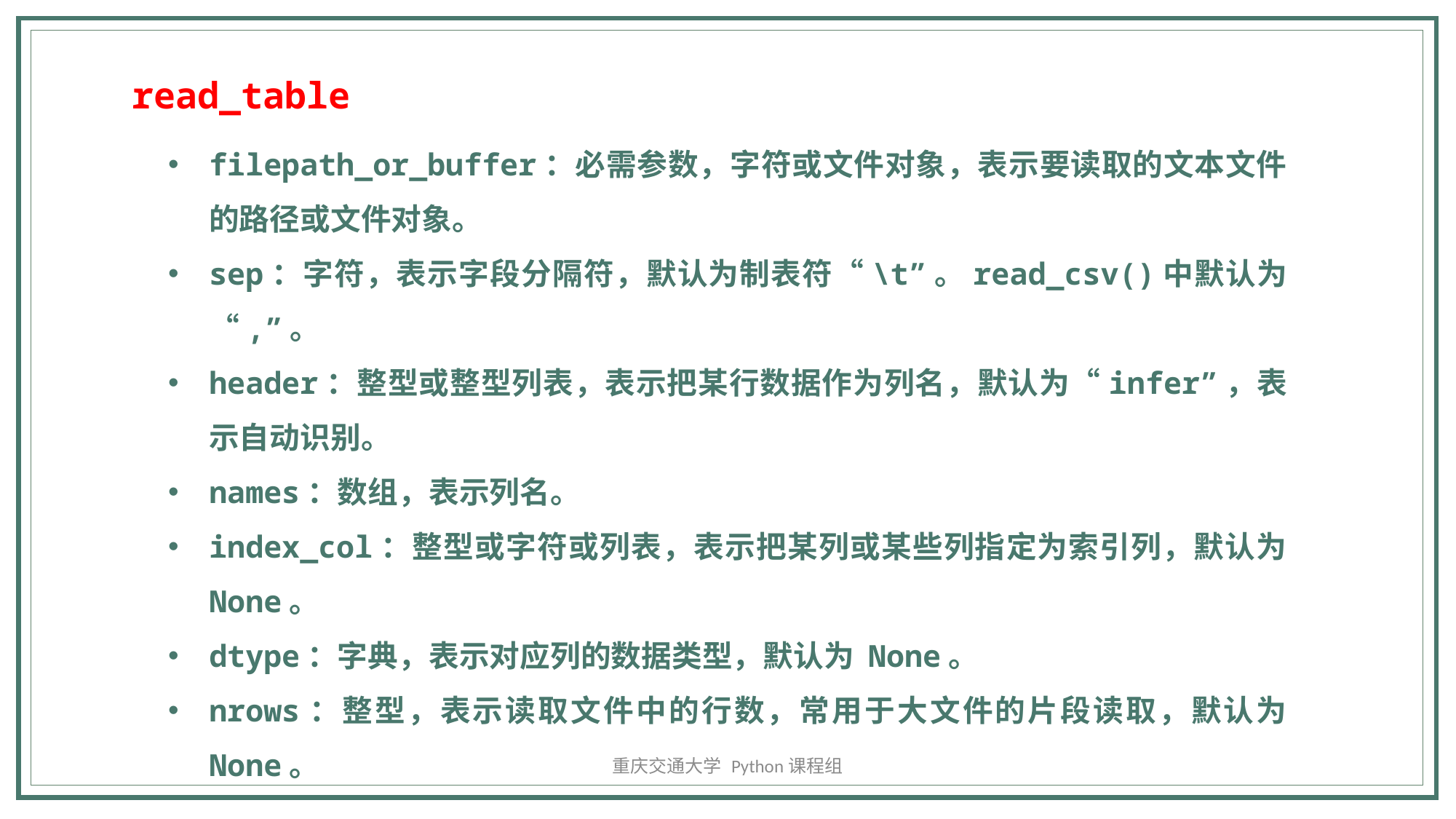

read_table
filepath_or_buffer：必需参数，字符或文件对象，表示要读取的文本文件的路径或文件对象。
sep：字符，表示字段分隔符，默认为制表符“\t”。read_csv()中默认为“,”。
header：整型或整型列表，表示把某行数据作为列名，默认为“infer”，表示自动识别。
names：数组，表示列名。
index_col：整型或字符或列表，表示把某列或某些列指定为索引列，默认为 None。
dtype：字典，表示对应列的数据类型，默认为 None。
nrows：整型，表示读取文件中的行数，常用于大文件的片段读取，默认为 None。
重庆交通大学 Python课程组